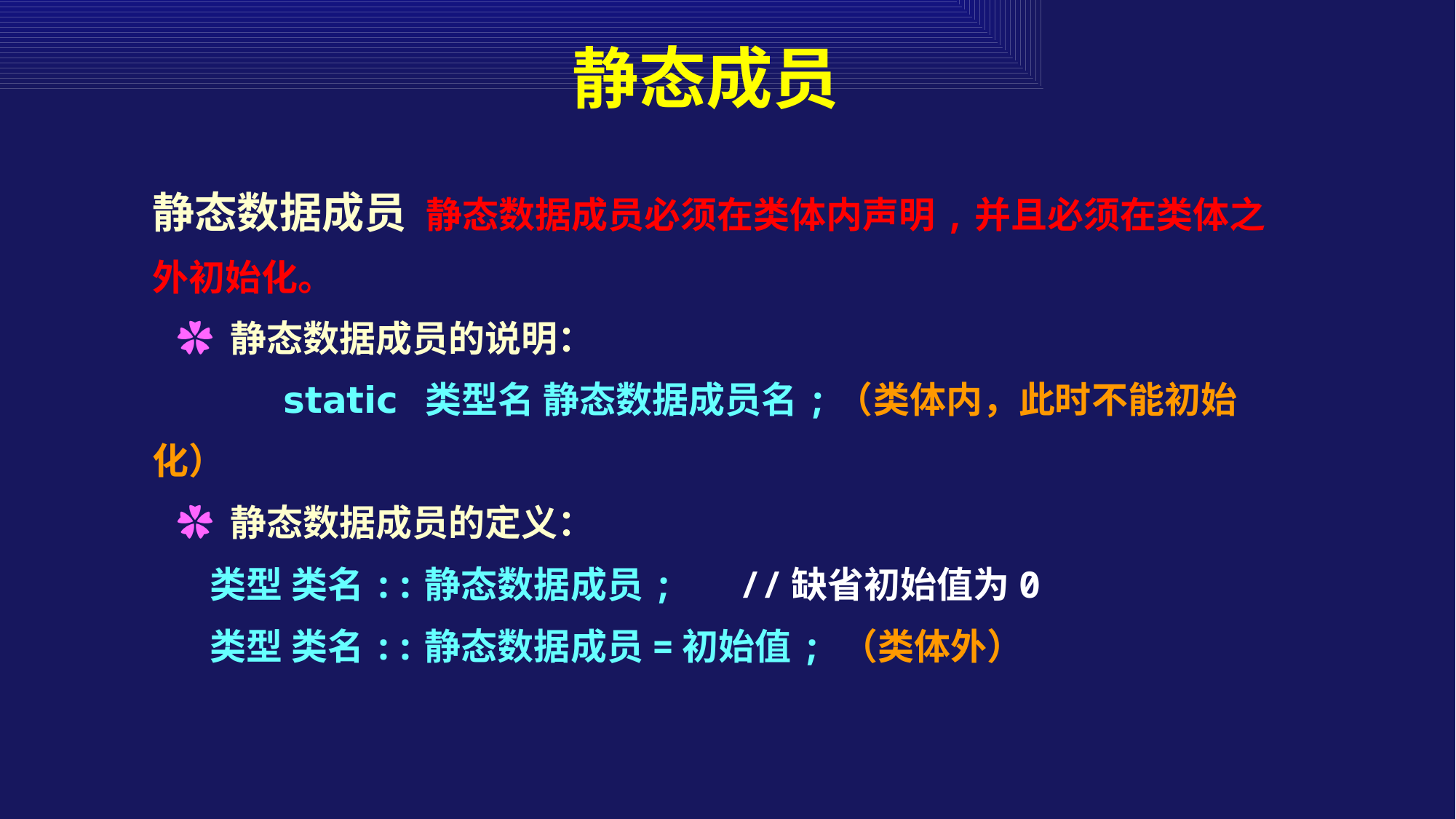

静态成员
静态数据成员  静态数据成员必须在类体内声明,并且必须在类体之外初始化。
   ✿ 静态数据成员的说明：
      static  类型名 静态数据成员名;（类体内，此时不能初始化）
   ✿ 静态数据成员的定义：
      类型 类名::静态数据成员;   //缺省初始值为0
      类型 类名::静态数据成员=初始值; （类体外）